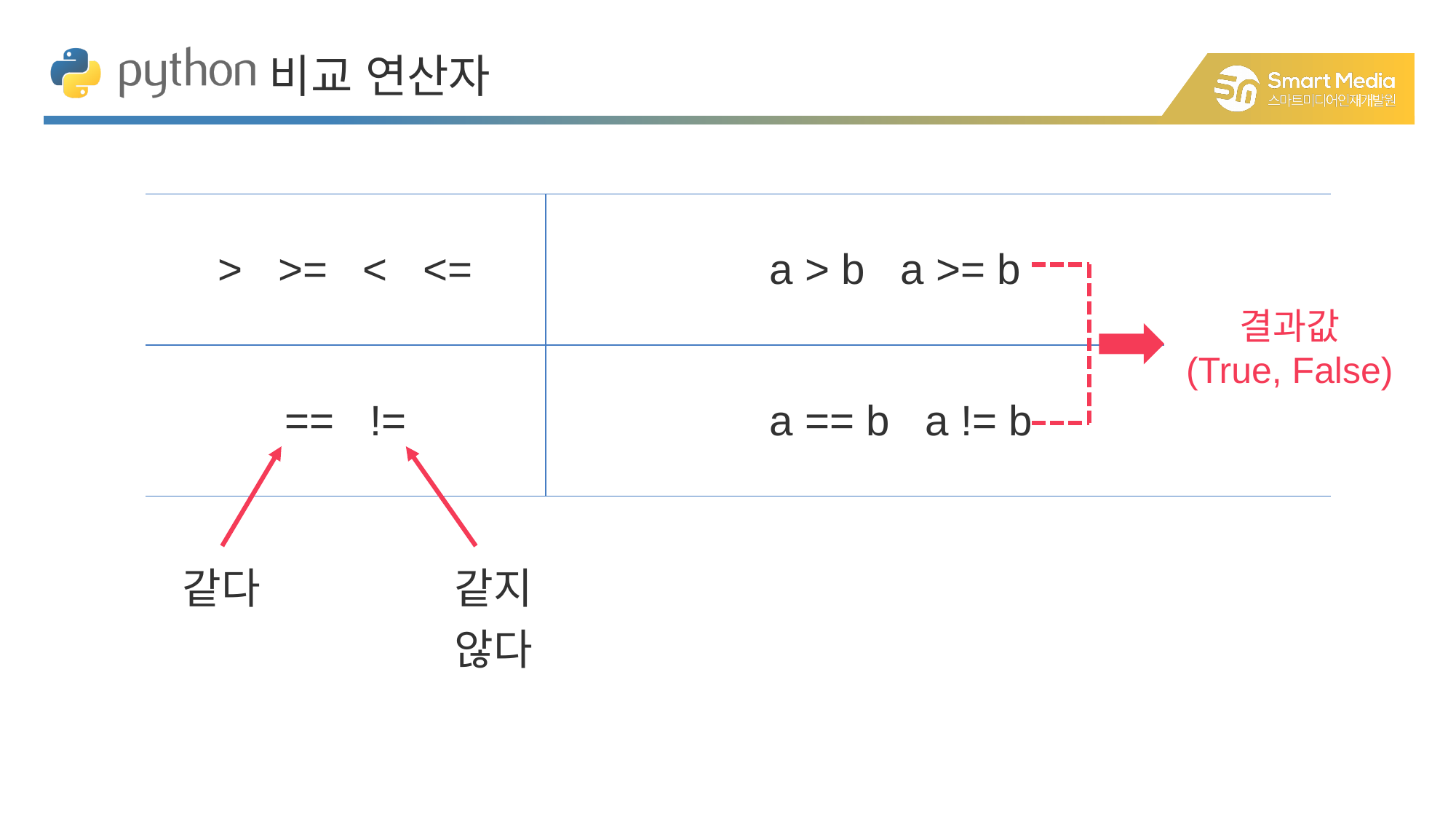

비교 연산자
| > >= < <= | a > b a >= b |
| --- | --- |
| == != | a == b a != b |
결과값
(True, False)

같다
같지 않다